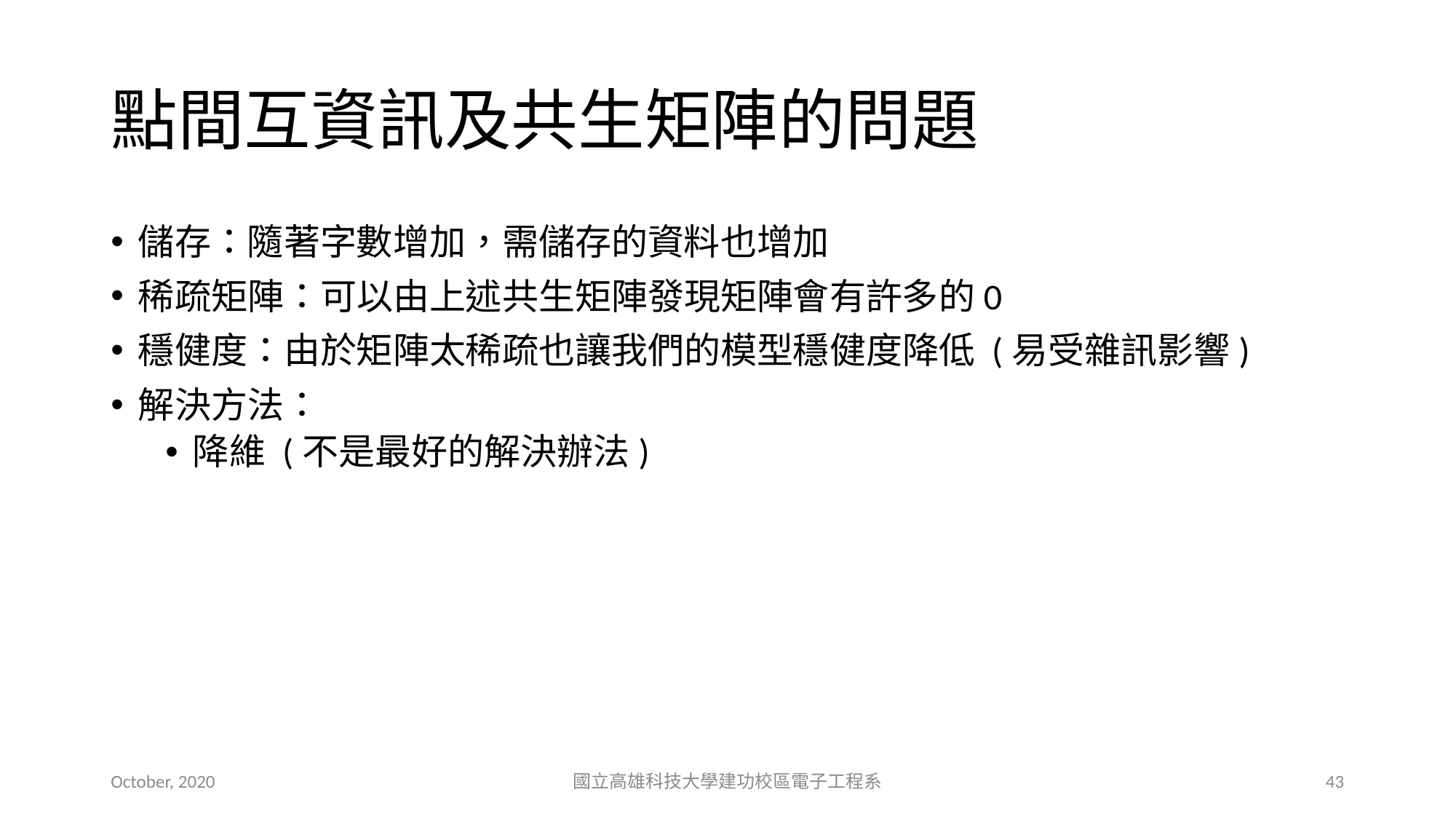

# 點間互資訊及共生矩陣的問題
儲存：隨著字數增加，需儲存的資料也增加
稀疏矩陣：可以由上述共生矩陣發現矩陣會有許多的0
穩健度：由於矩陣太稀疏也讓我們的模型穩健度降低 (易受雜訊影響)
解決方法：
降維 (不是最好的解決辦法)
October, 2020
國立高雄科技大學建功校區電子工程系
43